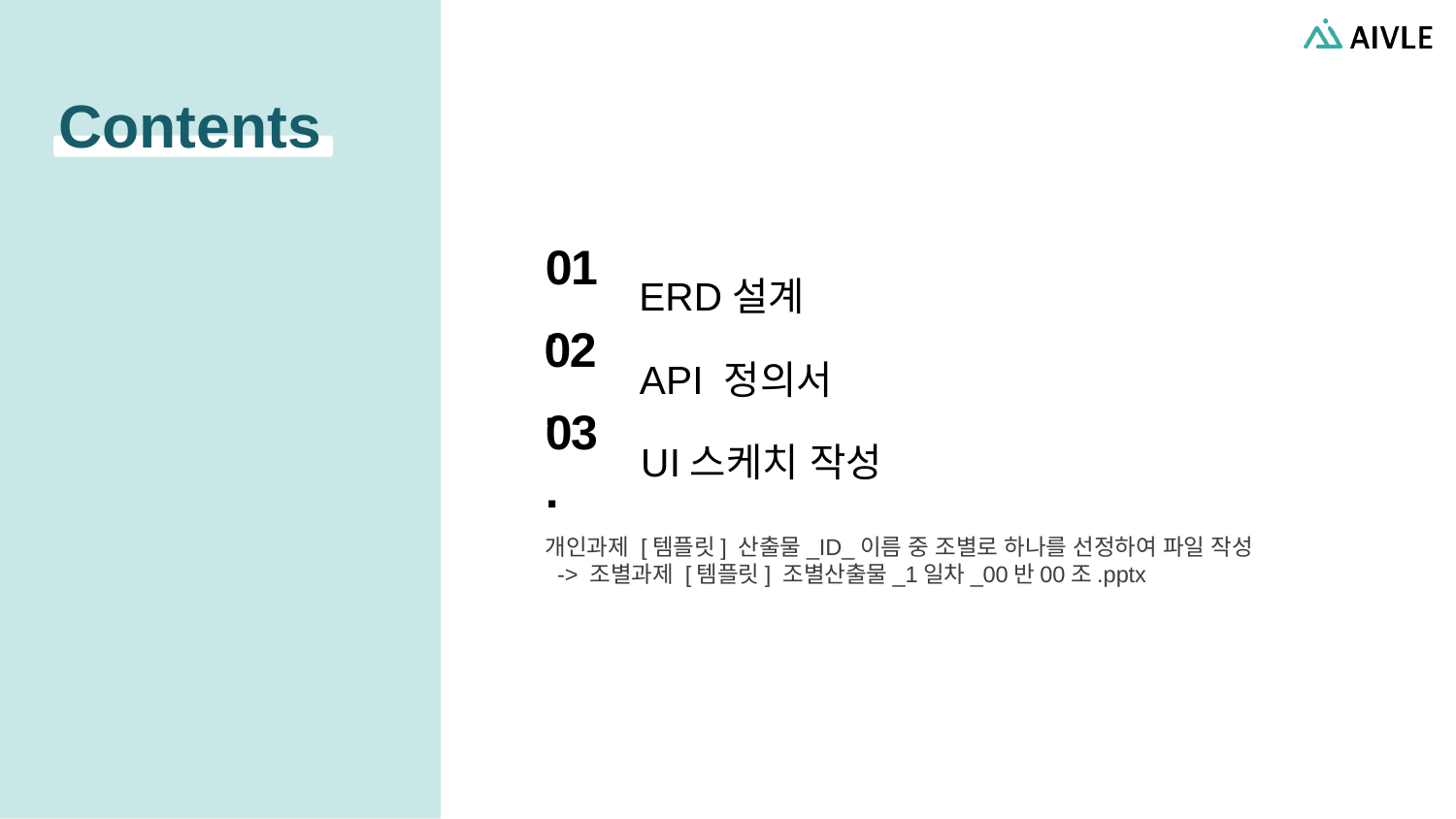

01.
ERD설계
02.
API 정의서
03.
UI스케치 작성
개인과제 [템플릿] 산출물_ID_이름 중 조별로 하나를 선정하여 파일 작성
 -> 조별과제 [템플릿] 조별산출물_1일차_00반00조.pptx